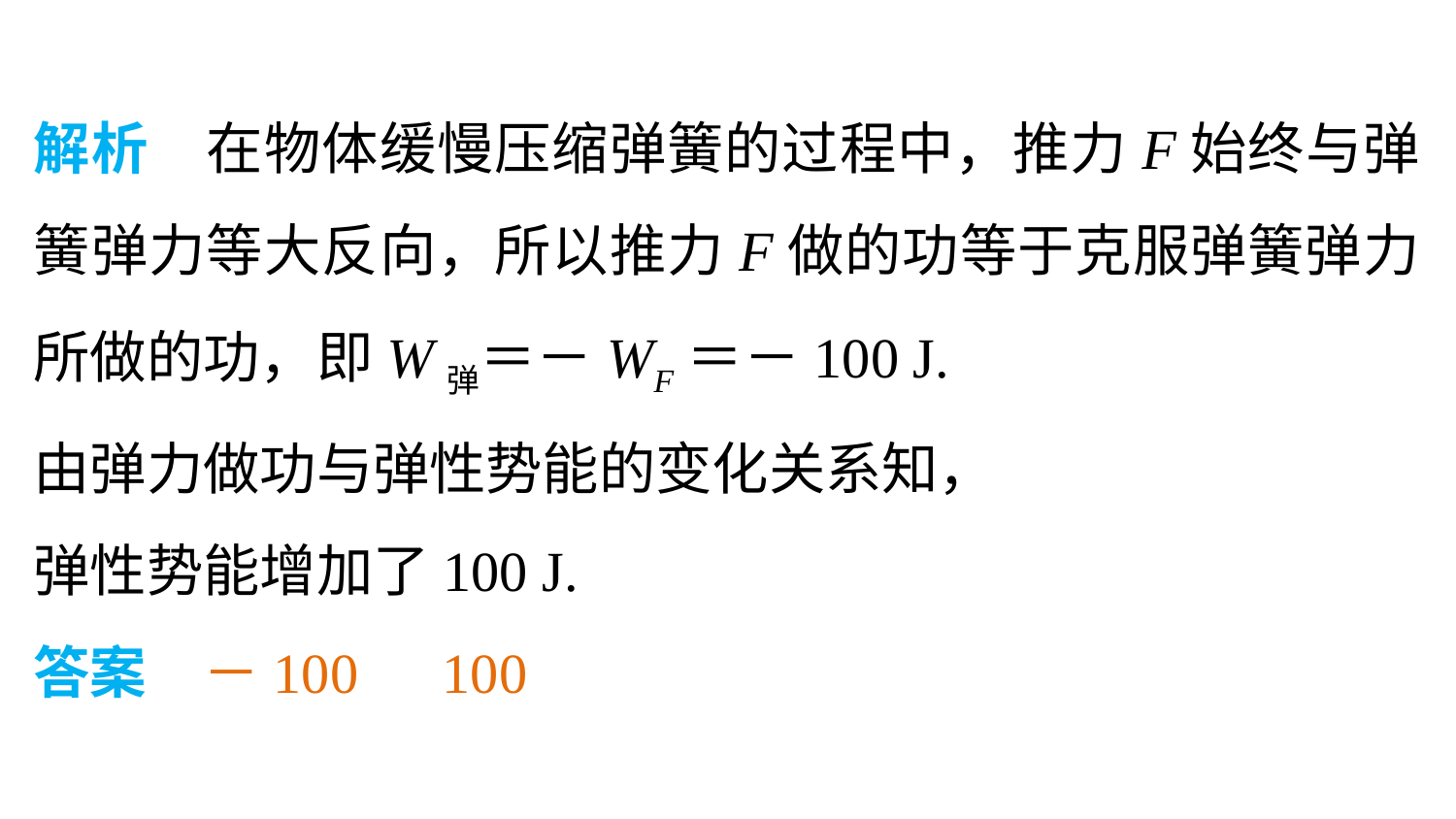

解析　在物体缓慢压缩弹簧的过程中，推力F始终与弹簧弹力等大反向，所以推力F做的功等于克服弹簧弹力所做的功，即W弹＝－WF＝－100 J.
由弹力做功与弹性势能的变化关系知，
弹性势能增加了100 J.
答案　－100　100